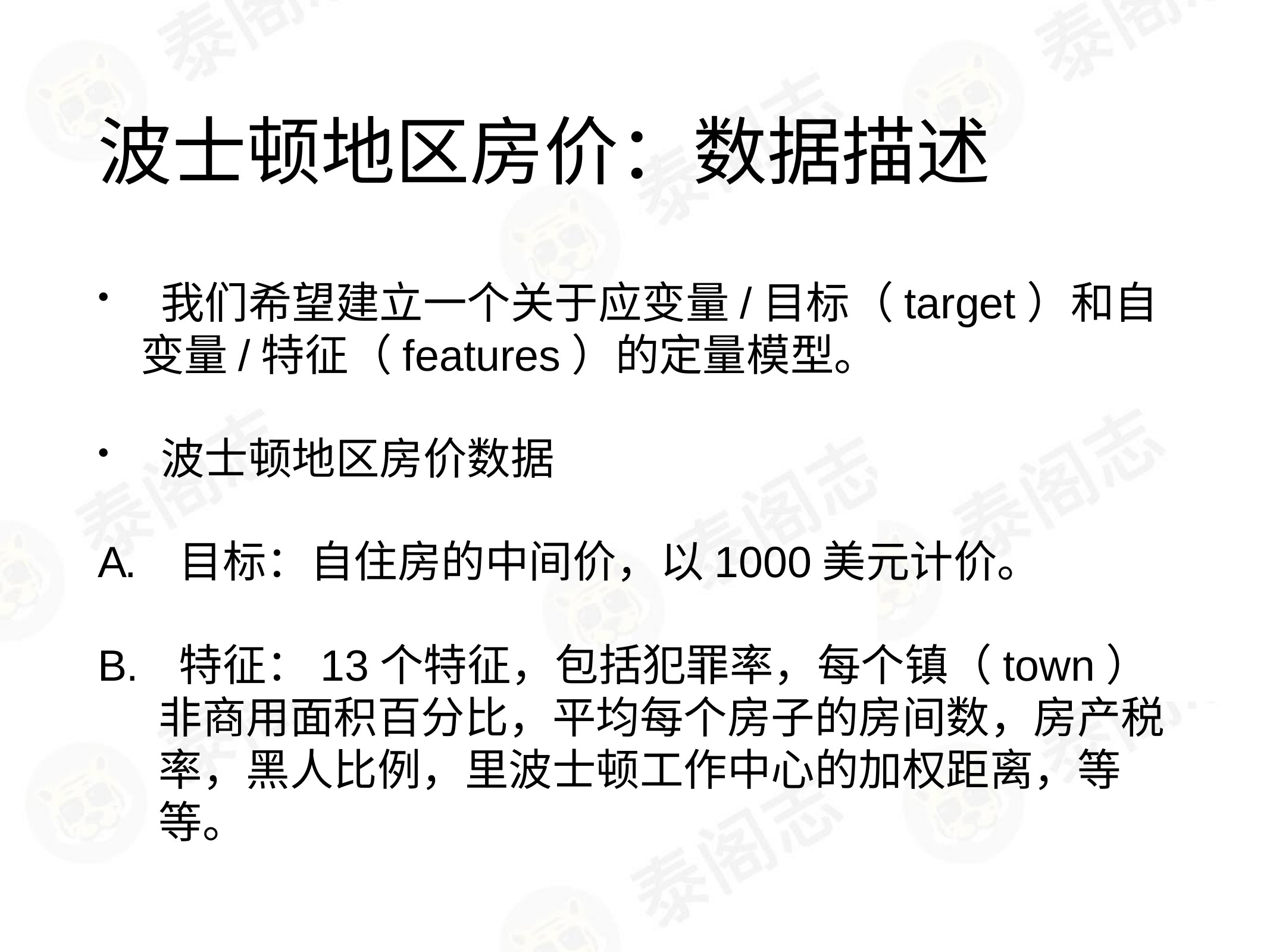

# 波士顿地区房价：数据描述
 我们希望建立一个关于应变量/目标（target）和自变量/特征（features）的定量模型。
 波士顿地区房价数据
 目标：自住房的中间价，以1000美元计价。
 特征：13个特征，包括犯罪率，每个镇（town）非商用面积百分比，平均每个房子的房间数，房产税率，黑人比例，里波士顿工作中心的加权距离，等等。